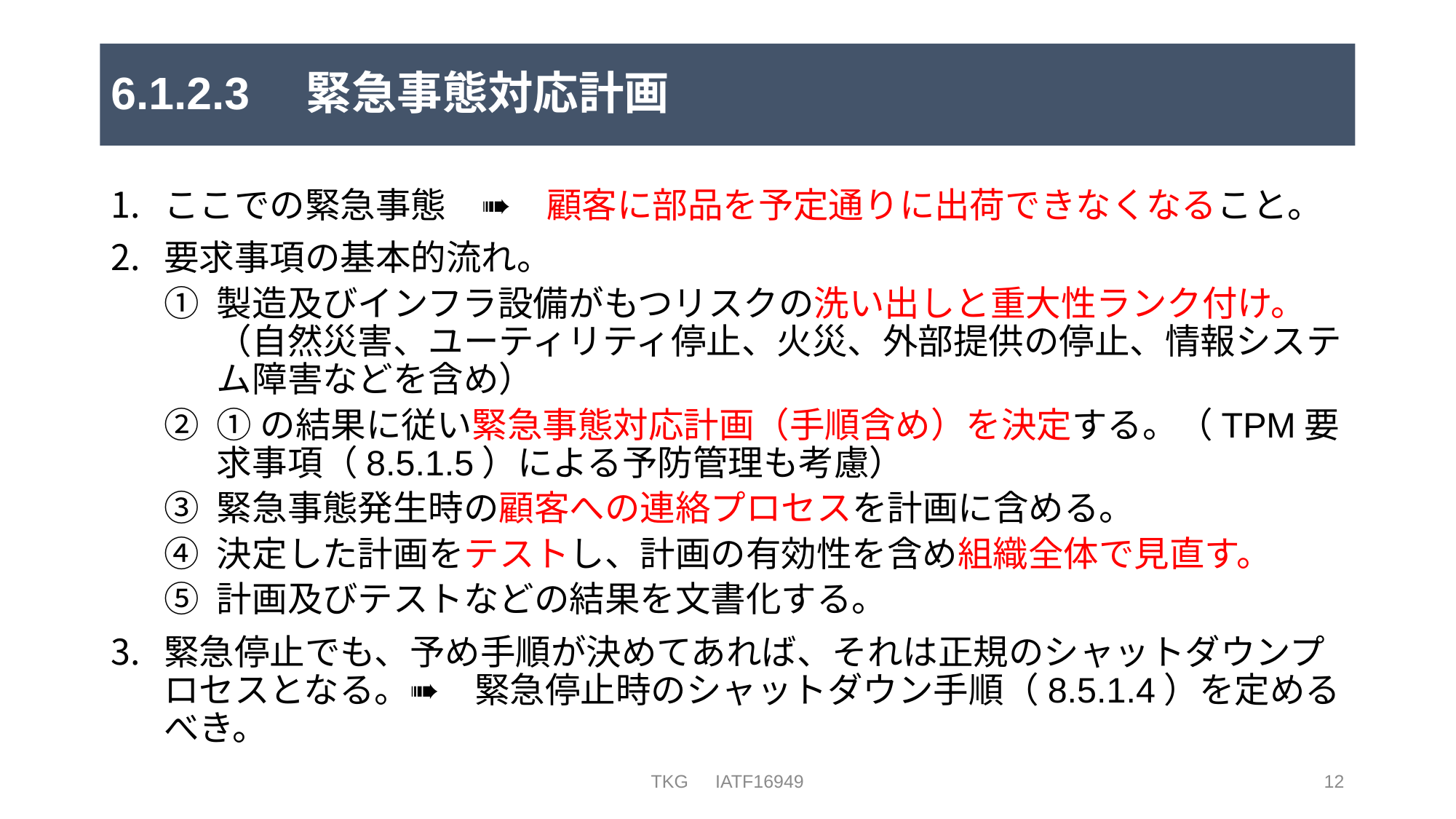

# 6.1.2.3　緊急事態対応計画
ここでの緊急事態　➠　顧客に部品を予定通りに出荷できなくなること。
要求事項の基本的流れ。
製造及びインフラ設備がもつリスクの洗い出しと重大性ランク付け。（自然災害、ユーティリティ停止、火災、外部提供の停止、情報システム障害などを含め）
①の結果に従い緊急事態対応計画（手順含め）を決定する。（TPM要求事項（8.5.1.5）による予防管理も考慮）
緊急事態発生時の顧客への連絡プロセスを計画に含める。
決定した計画をテストし、計画の有効性を含め組織全体で見直す。
計画及びテストなどの結果を文書化する。
緊急停止でも、予め手順が決めてあれば、それは正規のシャットダウンプロセスとなる。➠　緊急停止時のシャットダウン手順（8.5.1.4）を定めるべき。

TKG　IATF16949
12